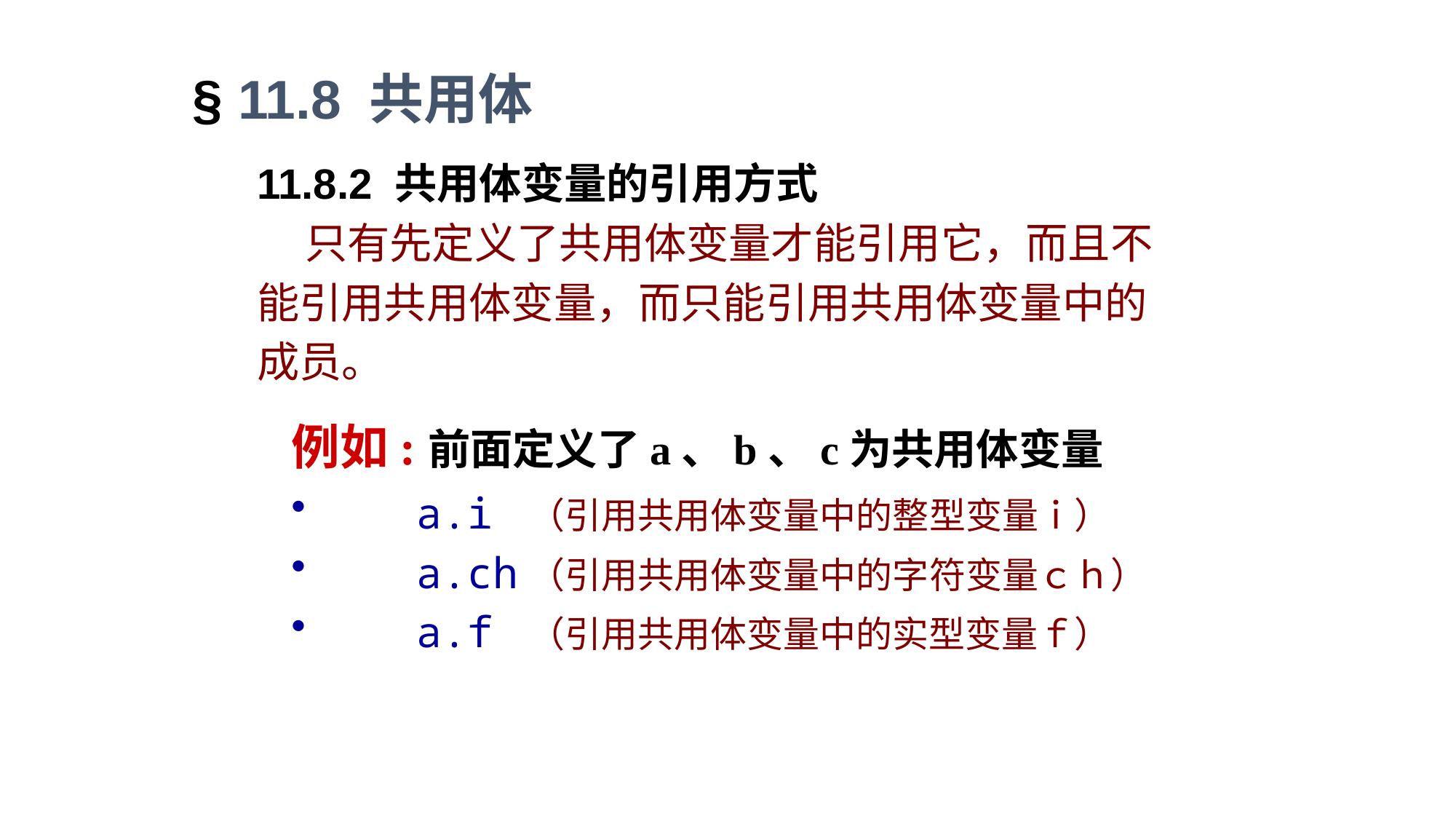

§ 11.8 共用体
11.8.2 共用体变量的引用方式
    只有先定义了共用体变量才能引用它，而且不
能引用共用体变量，而只能引用共用体变量中的
成员。
例如:前面定义了a、b、c为共用体变量
 a.i （引用共用体变量中的整型变量ｉ）
 a.ch（引用共用体变量中的字符变量ｃｈ）
 a.f （引用共用体变量中的实型变量ｆ）